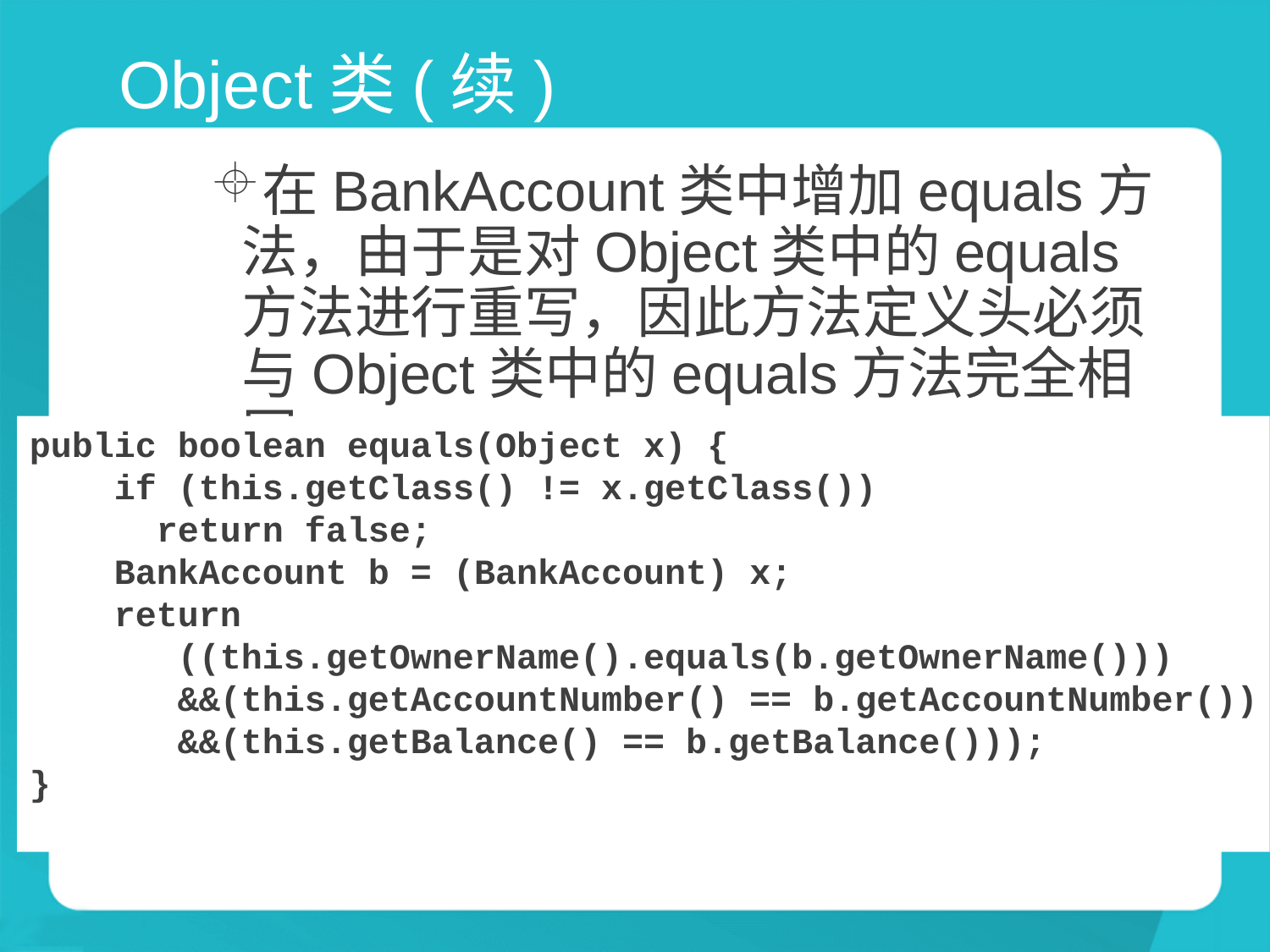

# Object类(续)
在BankAccount类中增加equals方法，由于是对Object类中的equals方法进行重写，因此方法定义头必须与Object类中的equals方法完全相同
public boolean equals(Object x) {
    if (this.getClass() != x.getClass())
	return false;
    BankAccount b = (BankAccount) x;
    return
       ((this.getOwnerName().equals(b.getOwnerName()))
       &&(this.getAccountNumber() == b.getAccountNumber())
       &&(this.getBalance() == b.getBalance()));
}